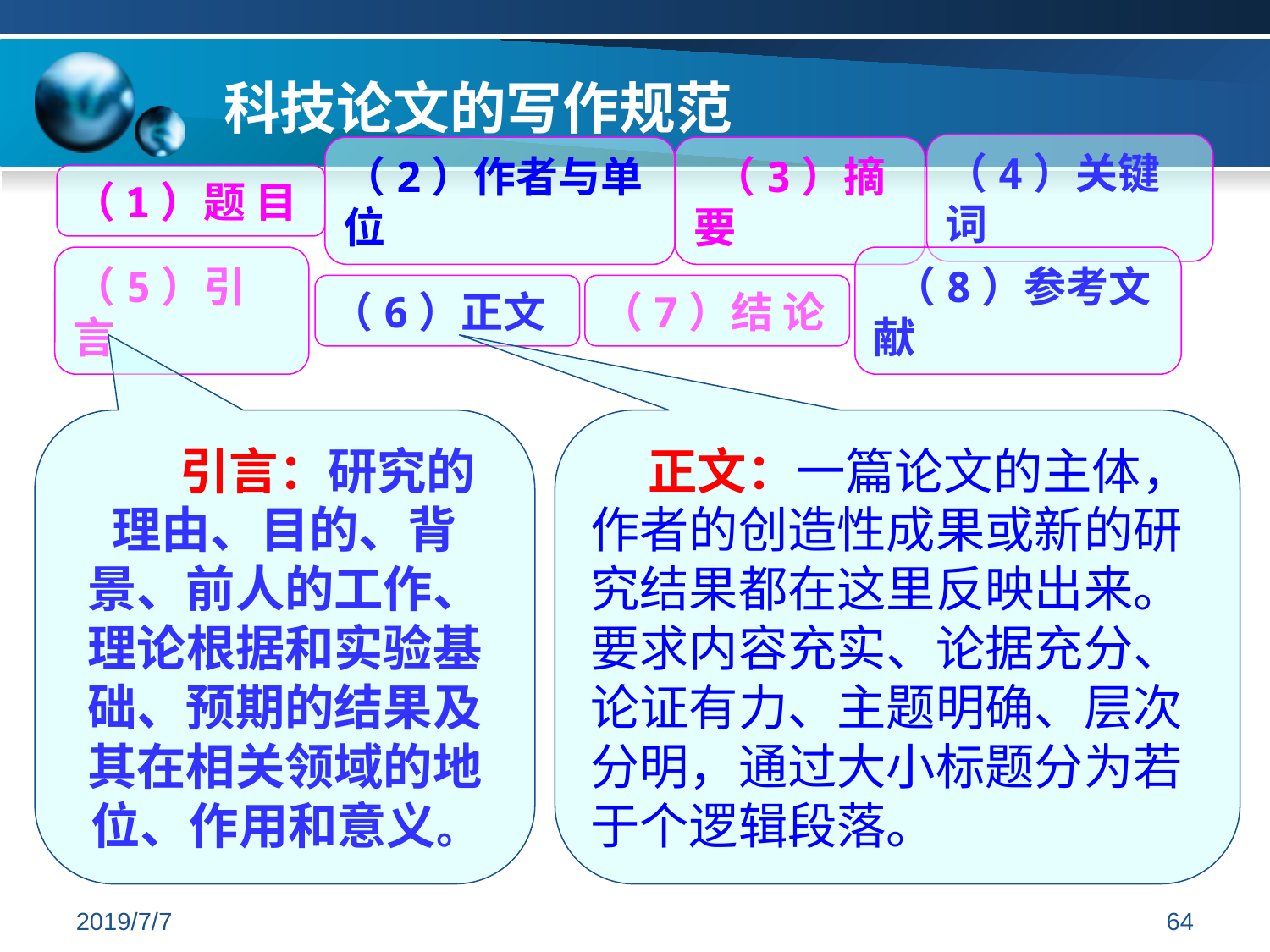

科技论文的写作规范
（4）关键词
（2）作者与单位
 （3）摘要
（1）题 目
（5）引 言
（6）正文
（7）结 论
 （8）参考文献
        引言：研究的理由、目的、背景、前人的工作、理论根据和实验基础、预期的结果及其在相关领域的地位、作用和意义。
     正文：一篇论文的主体，作者的创造性成果或新的研究结果都在这里反映出来。要求内容充实、论据充分、论证有力、主题明确、层次分明，通过大小标题分为若于个逻辑段落。
2019/7/7
64